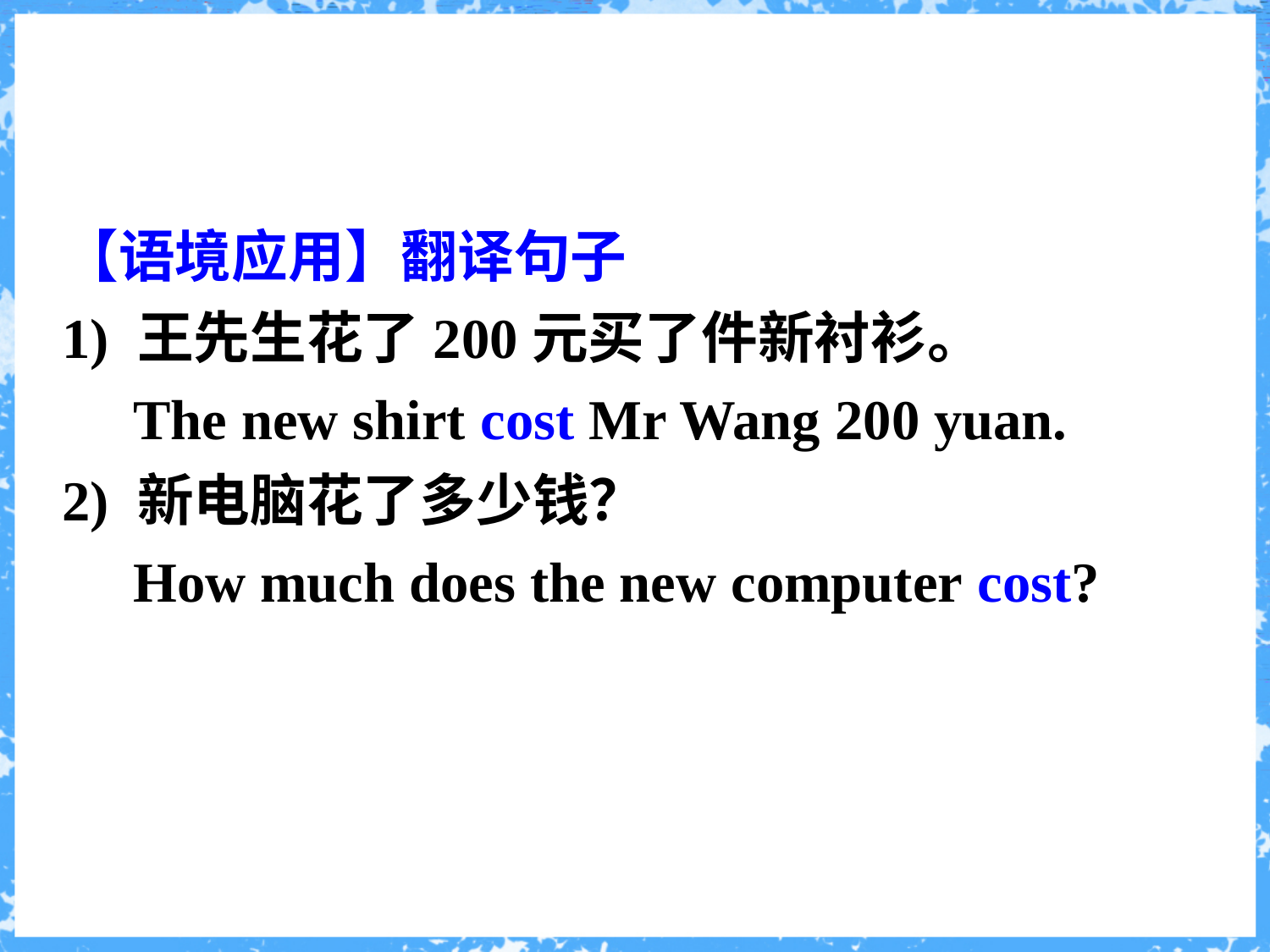

【语境应用】翻译句子
1) 王先生花了200元买了件新衬衫。
     The new shirt cost Mr Wang 200 yuan.
2) 新电脑花了多少钱？
     How much does the new computer cost?